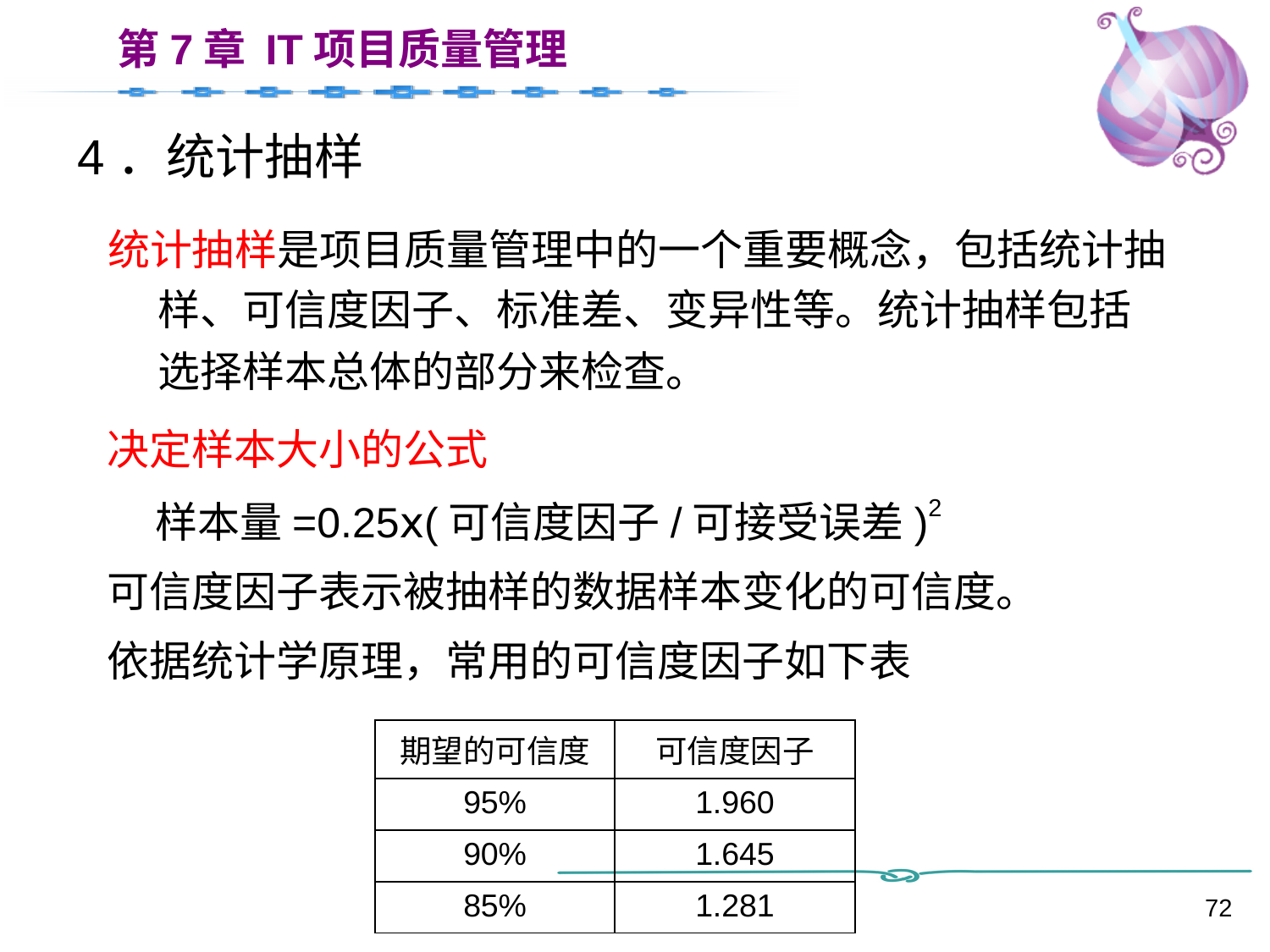

# 4．统计抽样
统计抽样是项目质量管理中的一个重要概念，包括统计抽样、可信度因子、标准差、变异性等。统计抽样包括选择样本总体的部分来检查。
决定样本大小的公式
	样本量=0.25ⅹ(可信度因子/可接受误差)2
可信度因子表示被抽样的数据样本变化的可信度。
依据统计学原理，常用的可信度因子如下表
| 期望的可信度 | 可信度因子 |
| --- | --- |
| 95% | 1.960 |
| 90% | 1.645 |
| 85% | 1.281 |
72